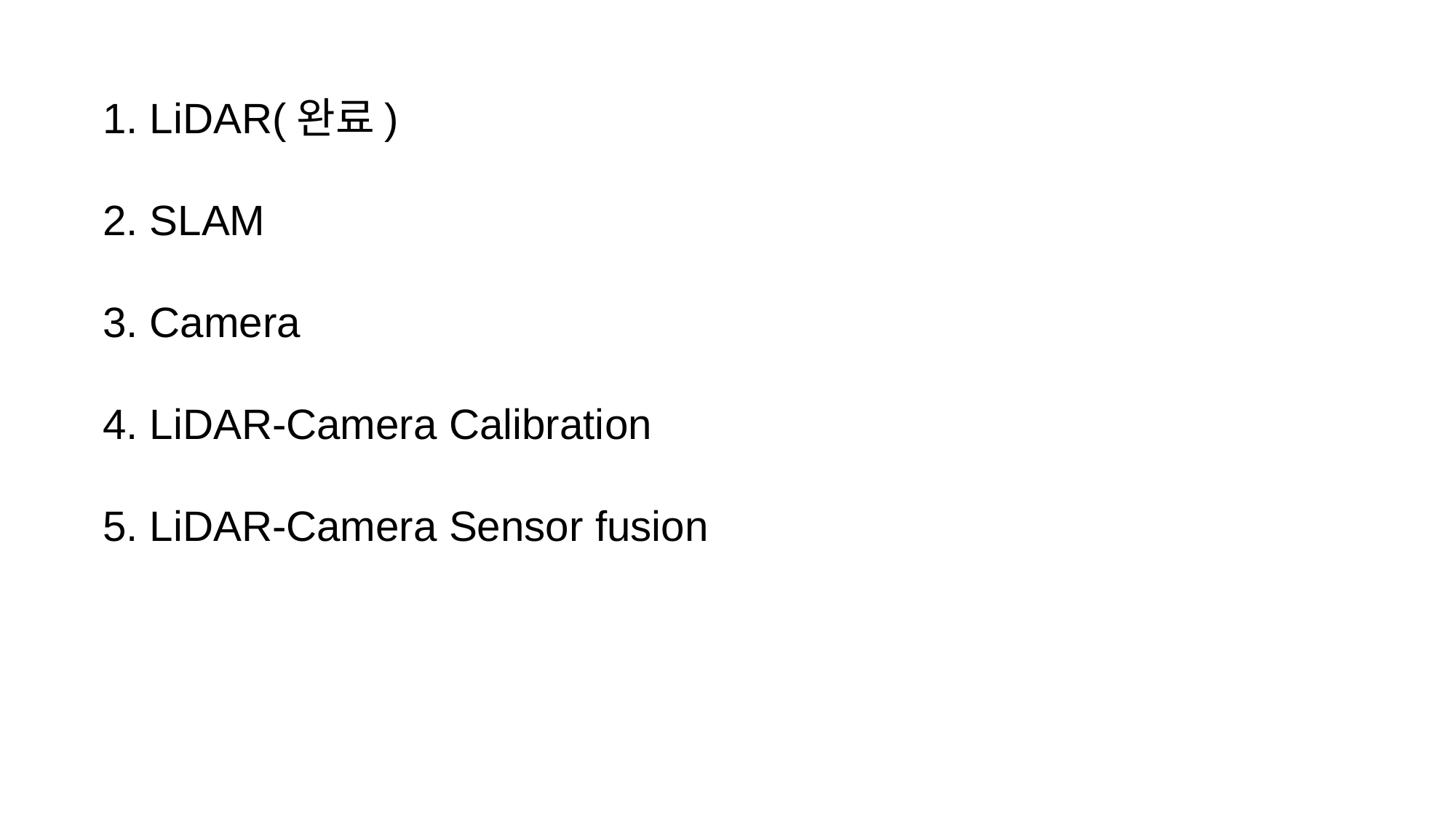

1. LiDAR(완료)

2. SLAM

3. Camera

4. LiDAR-Camera Calibration

5. LiDAR-Camera Sensor fusion